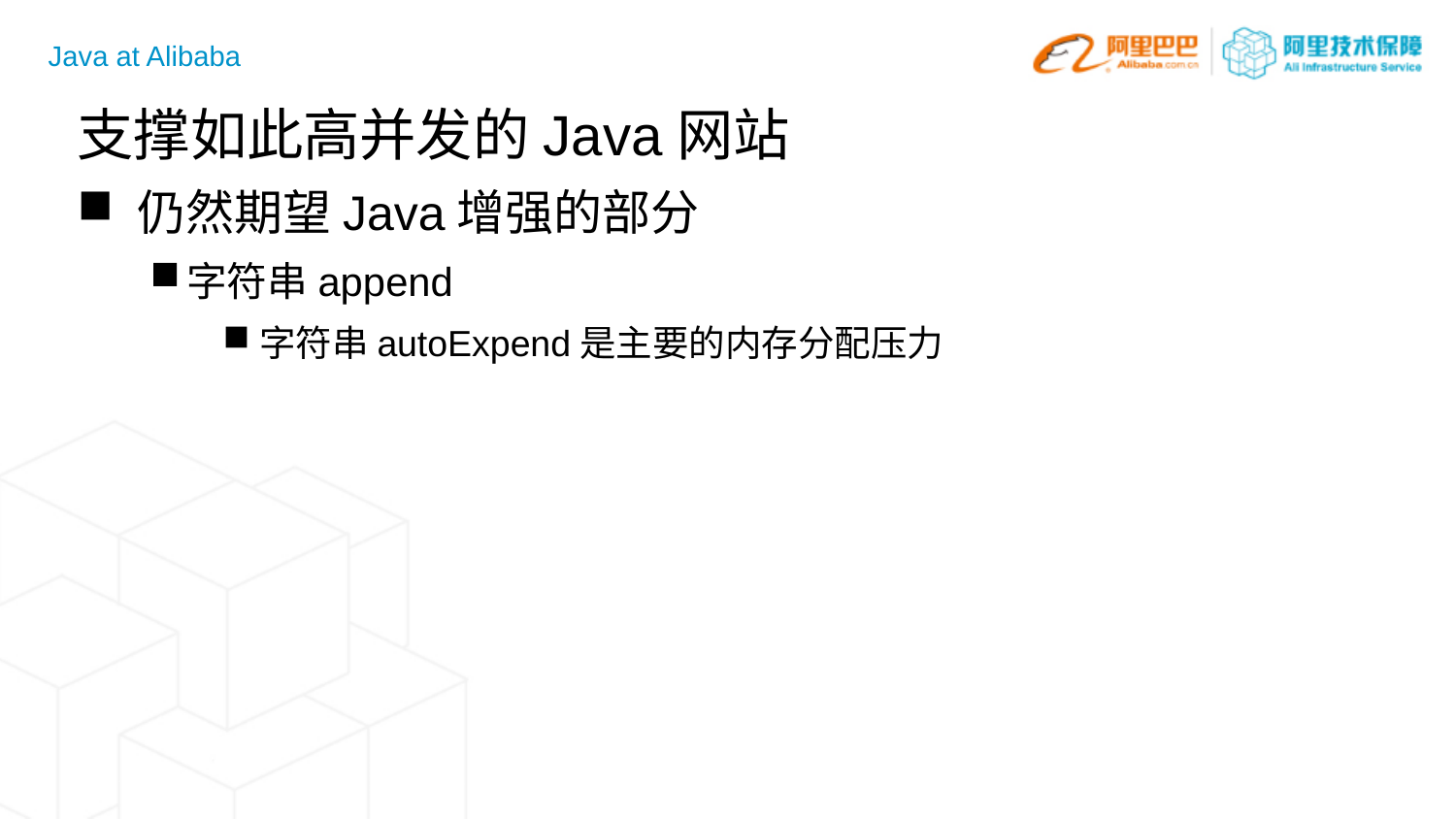

Java at Alibaba
支撑如此高并发的Java网站
 仍然期望Java增强的部分
字符串append
字符串autoExpend是主要的内存分配压力